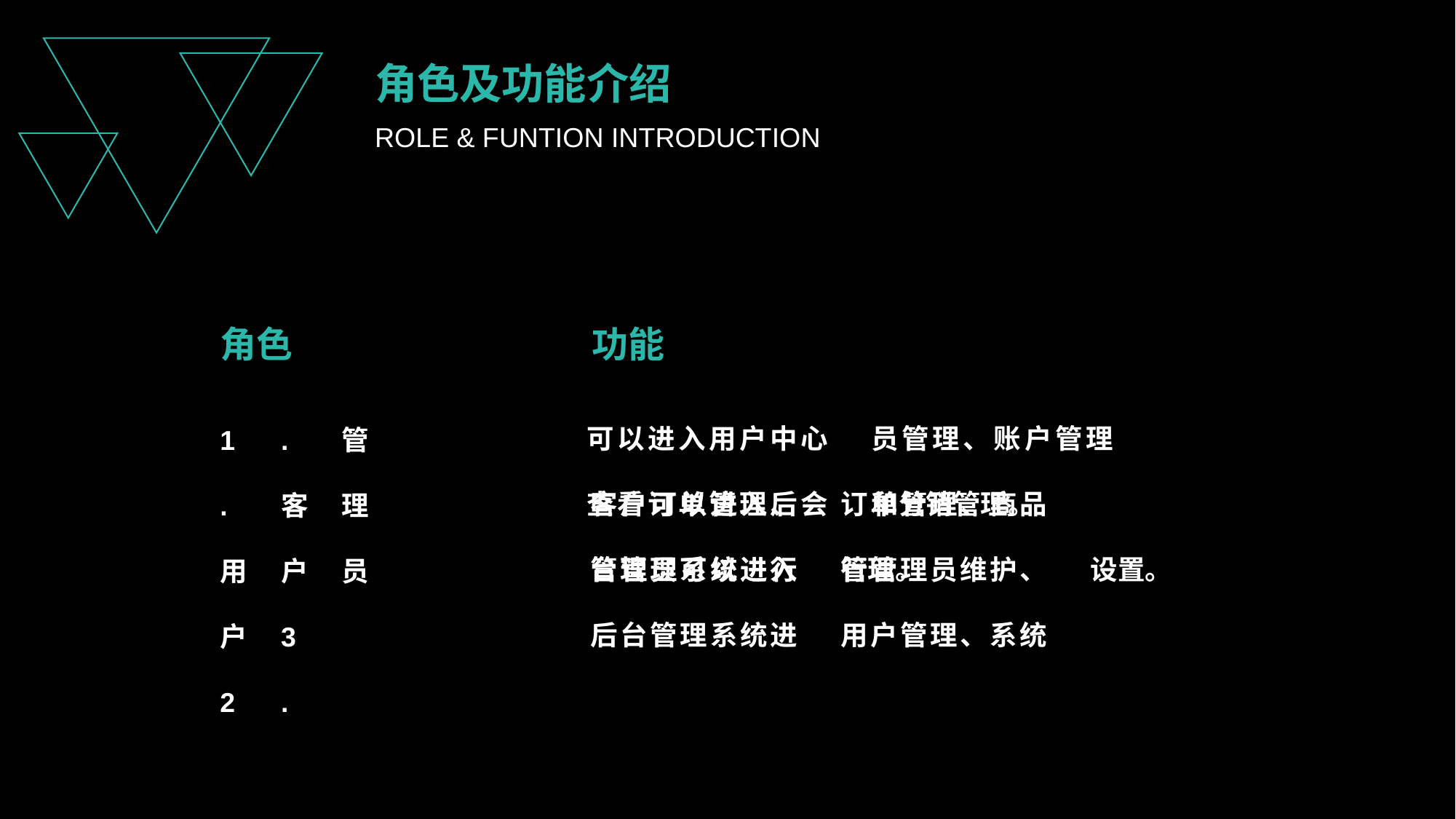

角色及功能介绍

ROLE & FUNTION INTRODUCTION

角色
功能
可以进入用户中心查看订单管理、会员管理、账户管理和分销管理。
1.用户
2.客户
3.管理员
客户可以进入后台管理系统进行订单管理、商品管理。
管理员可以进入后台管理系统进行管理员维护、用户管理、系统设置。